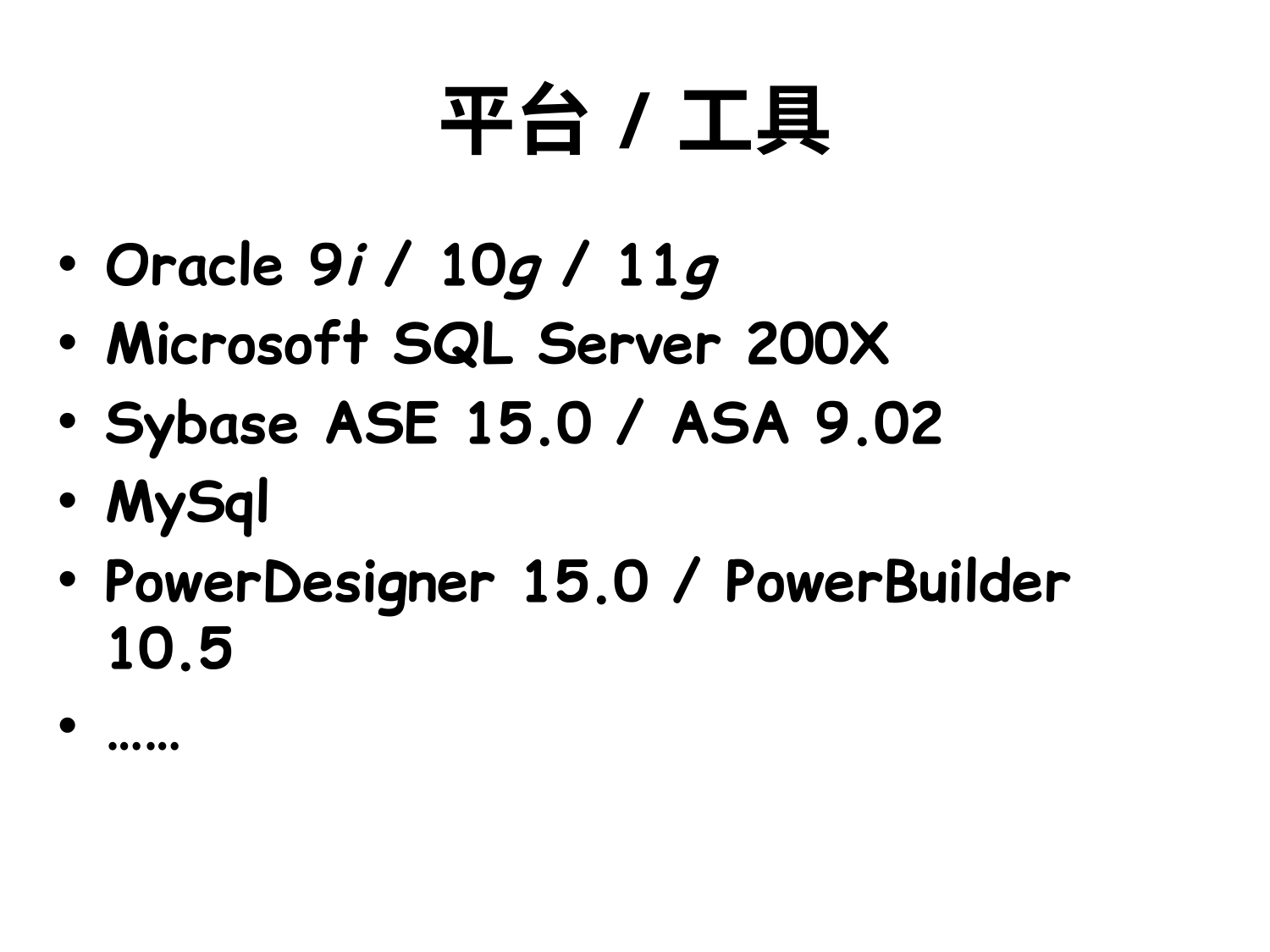

# 平台/工具
Oracle 9i / 10g / 11g
Microsoft SQL Server 200X
Sybase ASE 15.0 / ASA 9.02
MySql
PowerDesigner 15.0 / PowerBuilder 10.5
……